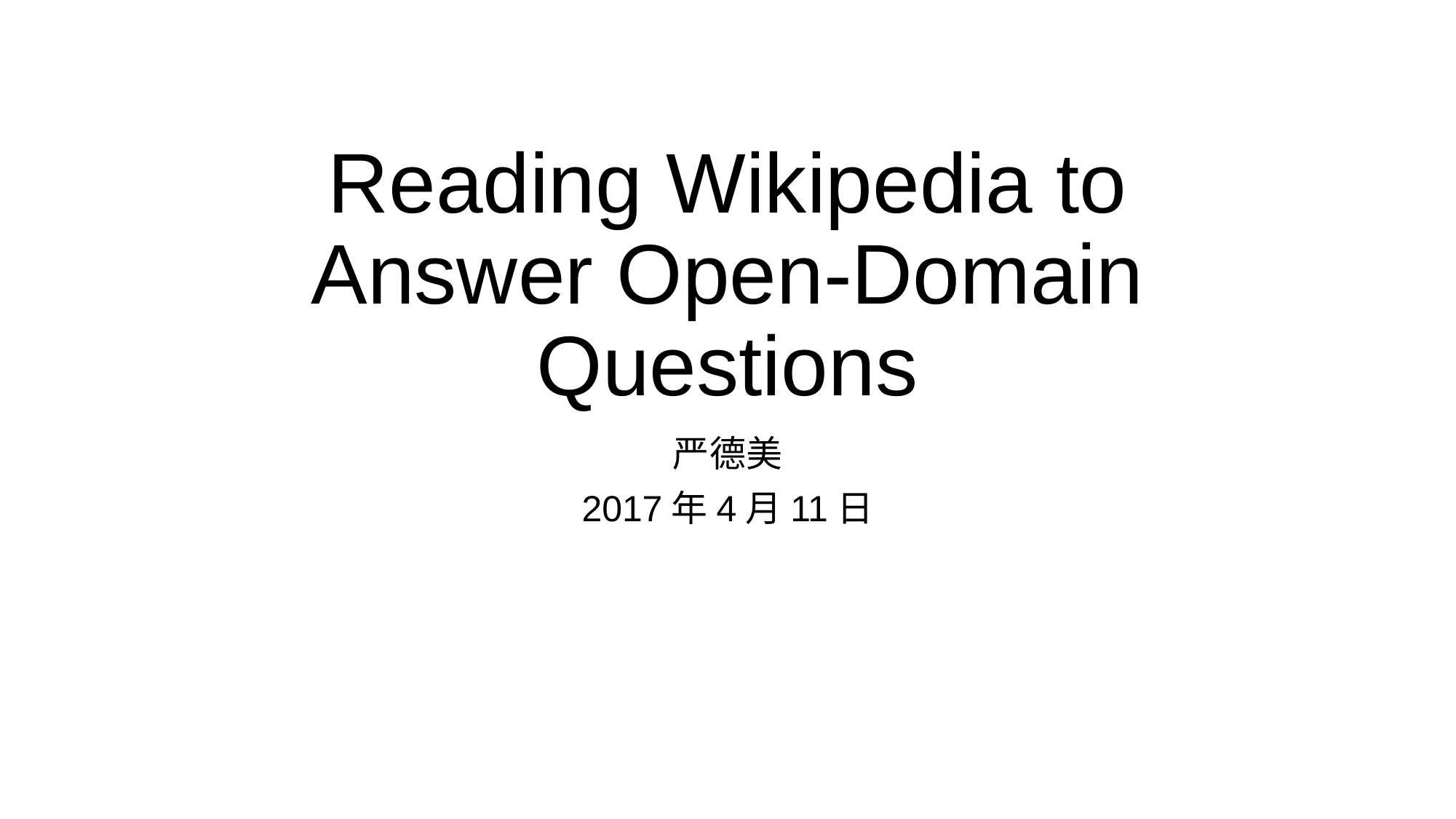

# Reading Wikipedia to Answer Open-Domain Questions
严德美
2017年4月11日